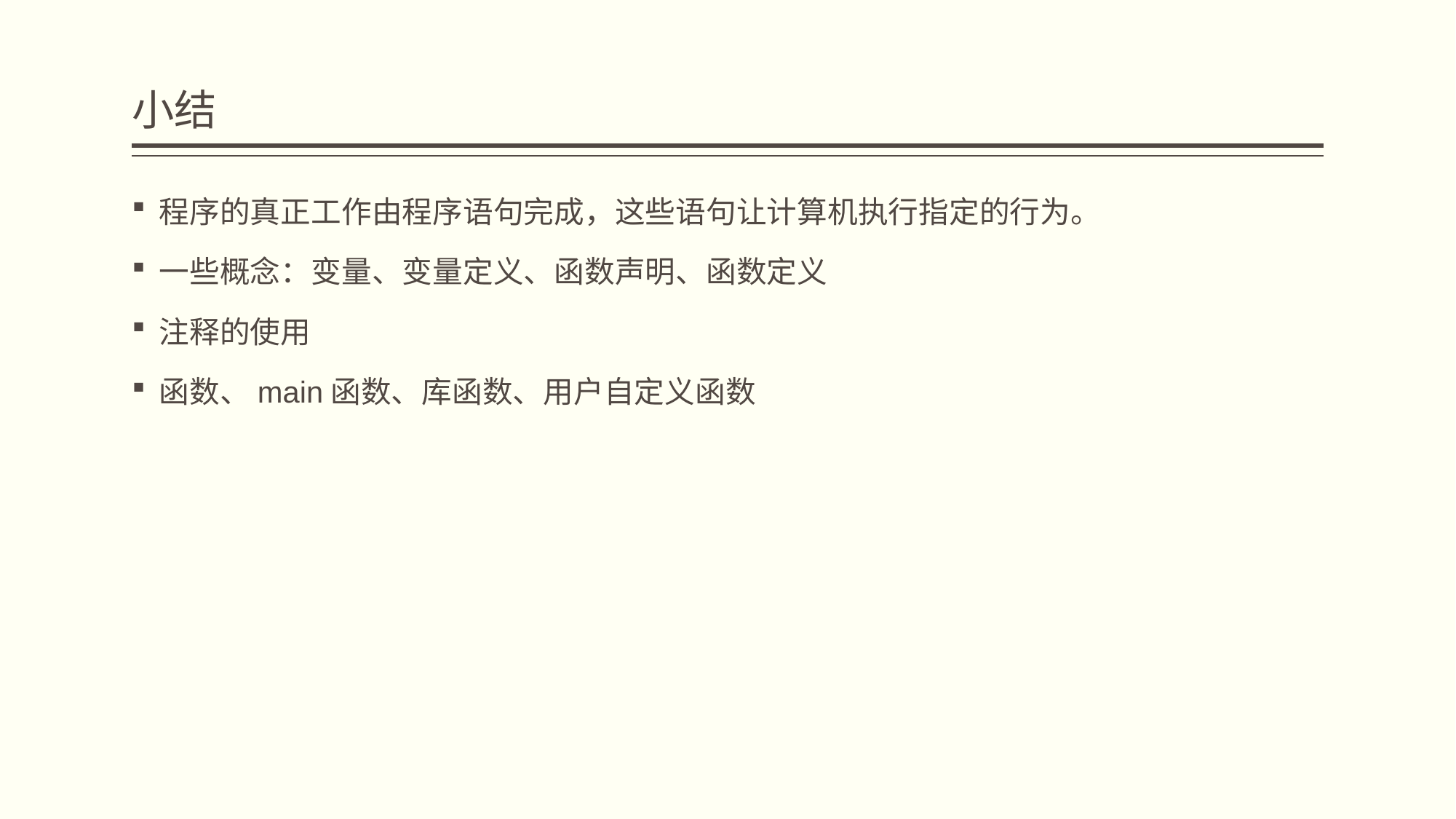

# 小结
程序的真正工作由程序语句完成，这些语句让计算机执行指定的行为。
一些概念：变量、变量定义、函数声明、函数定义
注释的使用
函数、main函数、库函数、用户自定义函数